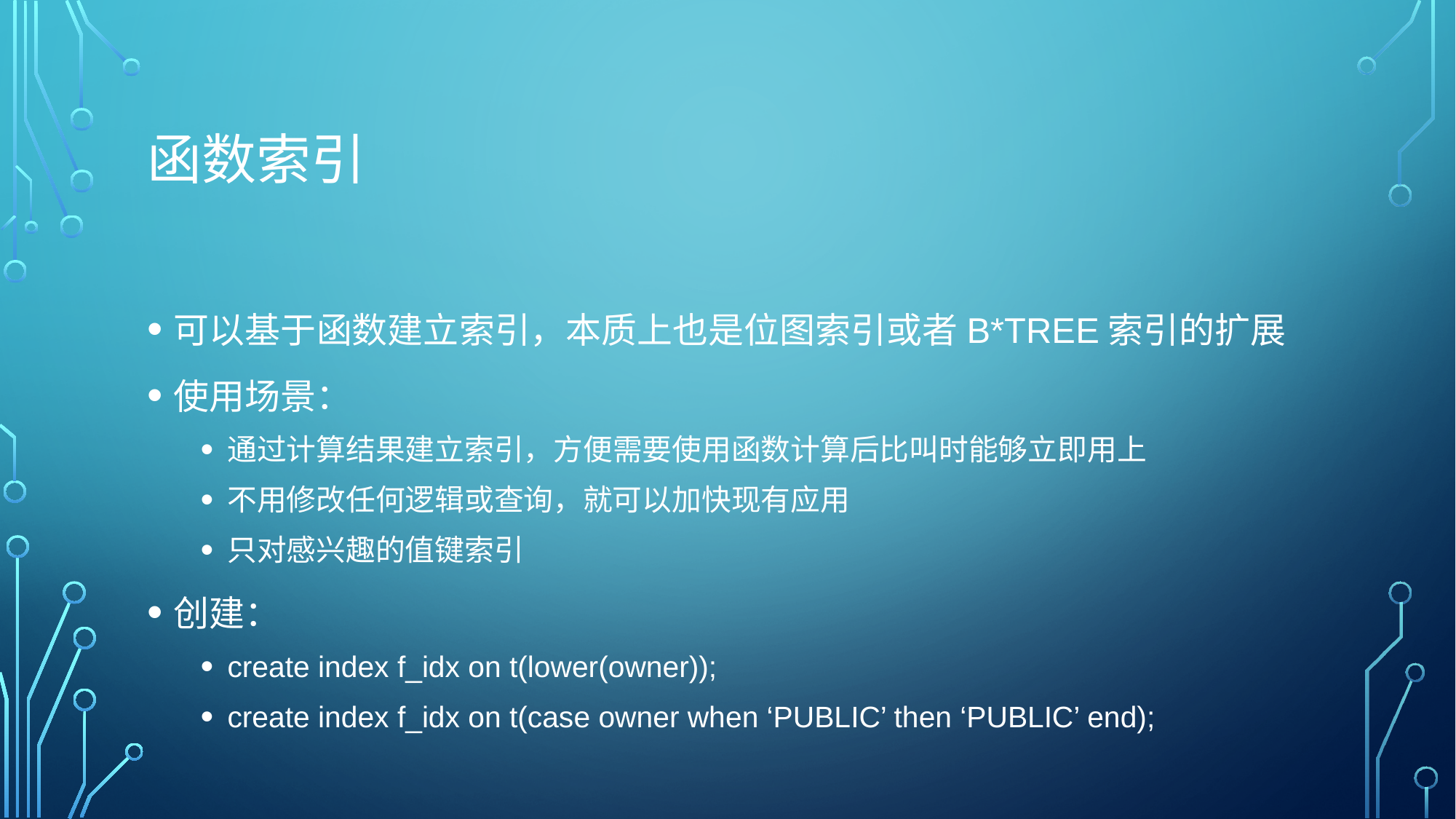

# 函数索引
可以基于函数建立索引，本质上也是位图索引或者B*TREE索引的扩展
使用场景：
通过计算结果建立索引，方便需要使用函数计算后比叫时能够立即用上
不用修改任何逻辑或查询，就可以加快现有应用
只对感兴趣的值键索引
创建：
create index f_idx on t(lower(owner));
create index f_idx on t(case owner when ‘PUBLIC’ then ‘PUBLIC’ end);